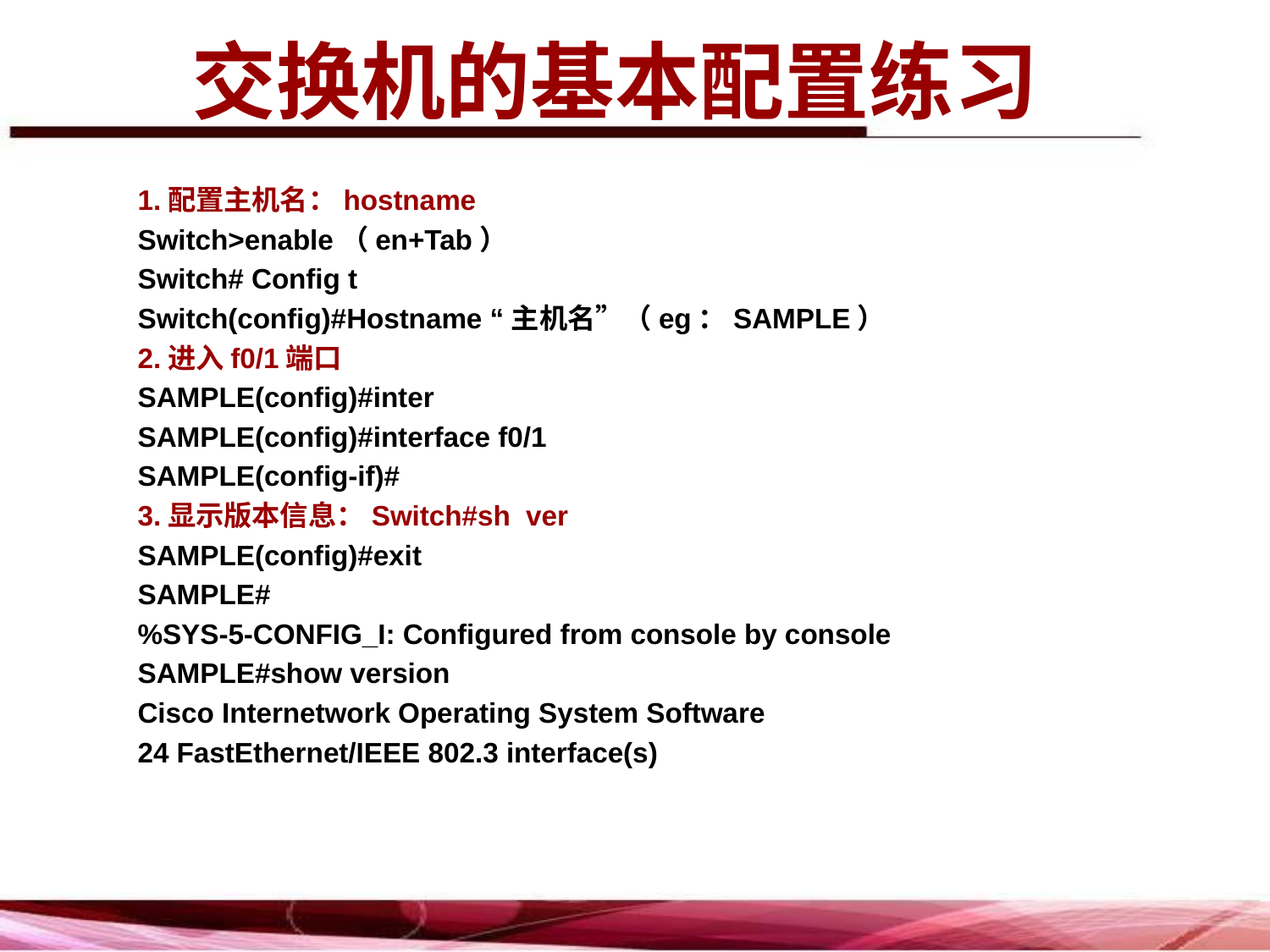

# 交换机的基本配置练习
1.配置主机名：hostname
Switch>enable（en+Tab）
Switch# Config t
Switch(config)#Hostname “主机名”（eg：SAMPLE）
2.进入f0/1端口
SAMPLE(config)#inter
SAMPLE(config)#interface f0/1
SAMPLE(config-if)#
3.显示版本信息：Switch#sh  ver
SAMPLE(config)#exit
SAMPLE#
%SYS-5-CONFIG_I: Configured from console by console
SAMPLE#show version
Cisco Internetwork Operating System Software
24 FastEthernet/IEEE 802.3 interface(s)